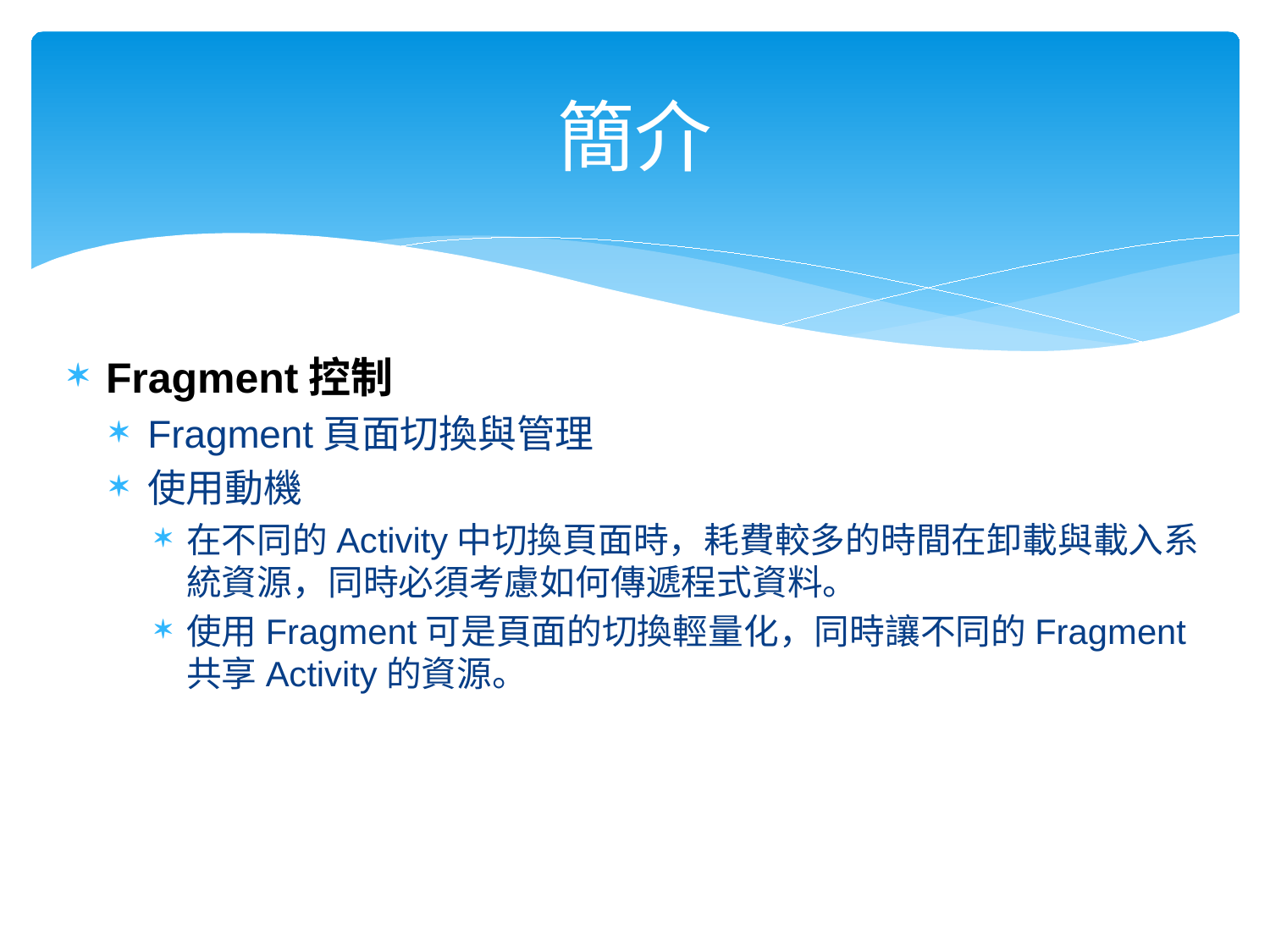

# 簡介
Fragment控制
Fragment頁面切換與管理
使用動機
在不同的Activity中切換頁面時，耗費較多的時間在卸載與載入系統資源，同時必須考慮如何傳遞程式資料。
使用Fragment可是頁面的切換輕量化，同時讓不同的Fragment共享Activity的資源。